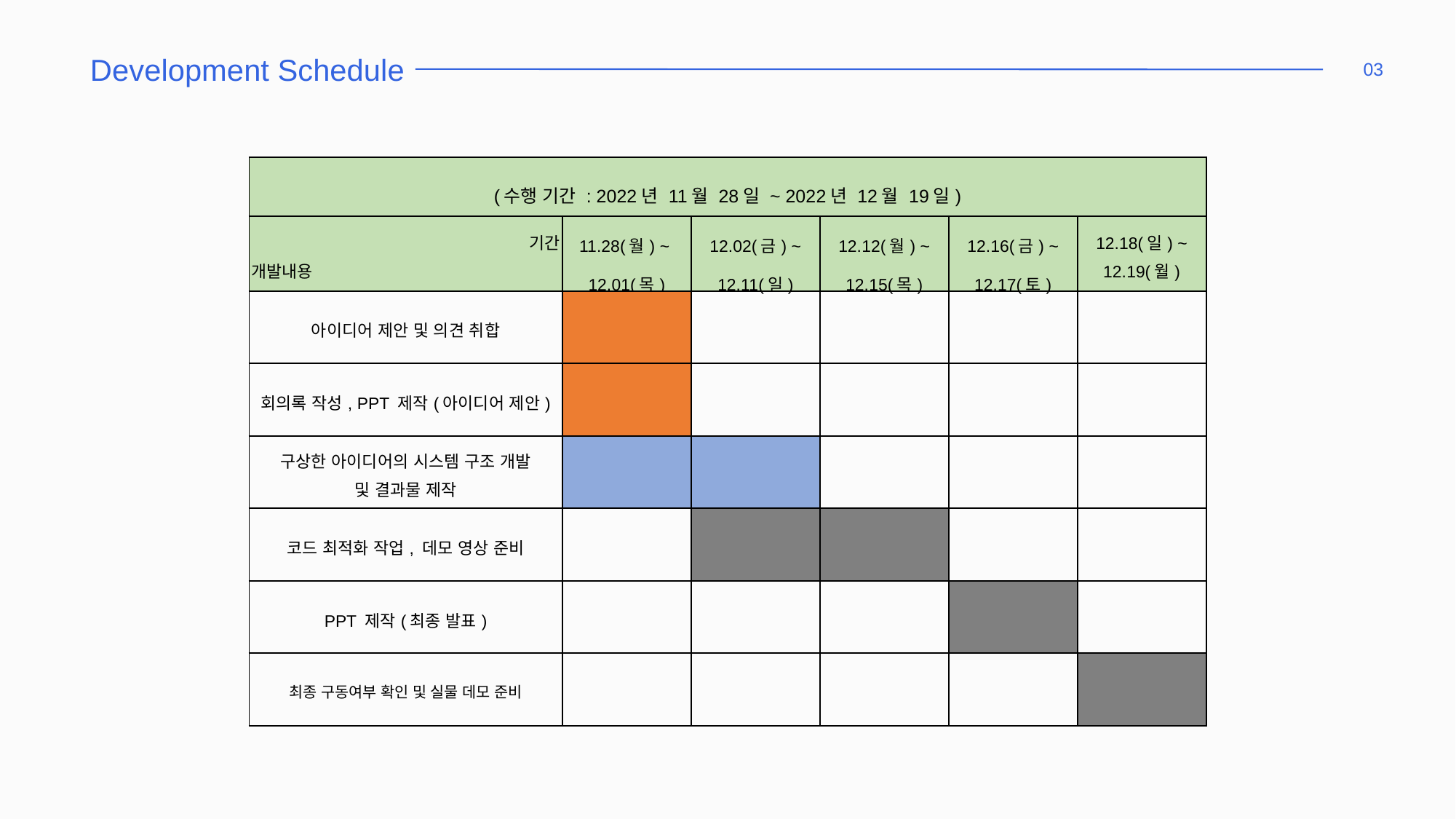

Development Schedule
03
| (수행 기간 : 2022년 11월 28일 ~ 2022년 12월 19일) |  |  |  |  |  |
| --- | --- | --- | --- | --- | --- |
| 기간 개발내용 | 11.28(월) ~ 12.01(목) | 12.02(금) ~ 12.11(일) | 12.12(월) ~ 12.15(목) | 12.16(금) ~ 12.17(토) | 12.18(일) ~ 12.19(월) |
| 아이디어 제안 및 의견 취합 |  |  |  |  |  |
| 회의록 작성, PPT 제작(아이디어 제안) |  |  |  |  |  |
| 구상한 아이디어의 시스템 구조 개발 및 결과물 제작 |  |  |  |  |  |
| 코드 최적화 작업, 데모 영상 준비 |  |  |  |  |  |
| PPT 제작(최종 발표) |  |  |  |  |  |
| 최종 구동여부 확인 및 실물 데모 준비 |  |  |  |  |  |